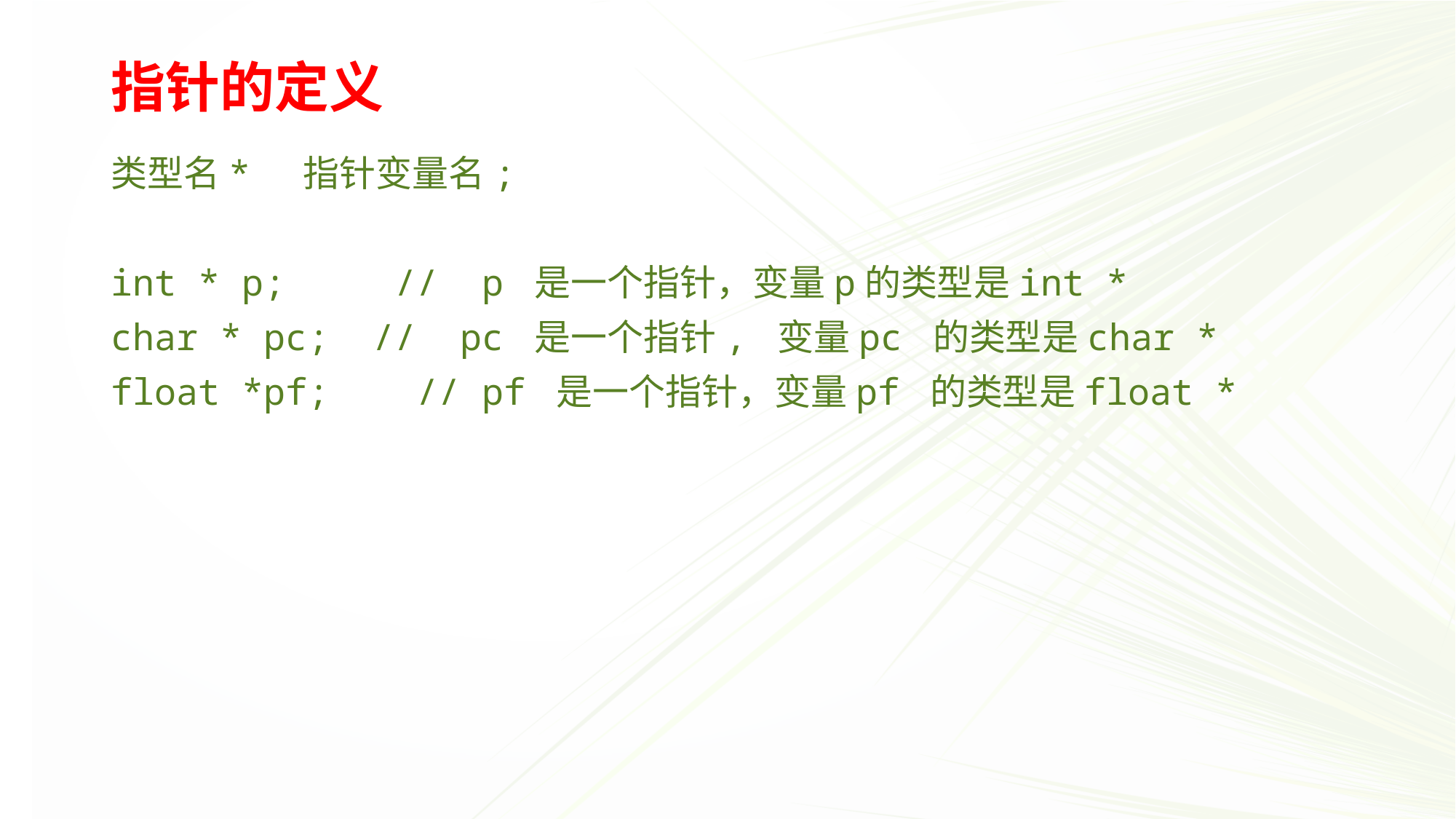

# 指针的定义
类型名*  指针变量名;

int * p;     //  p 是一个指针，变量p的类型是int *
char * pc;  //  pc 是一个指针, 变量pc 的类型是char *
float *pf;    // pf 是一个指针，变量pf 的类型是float *